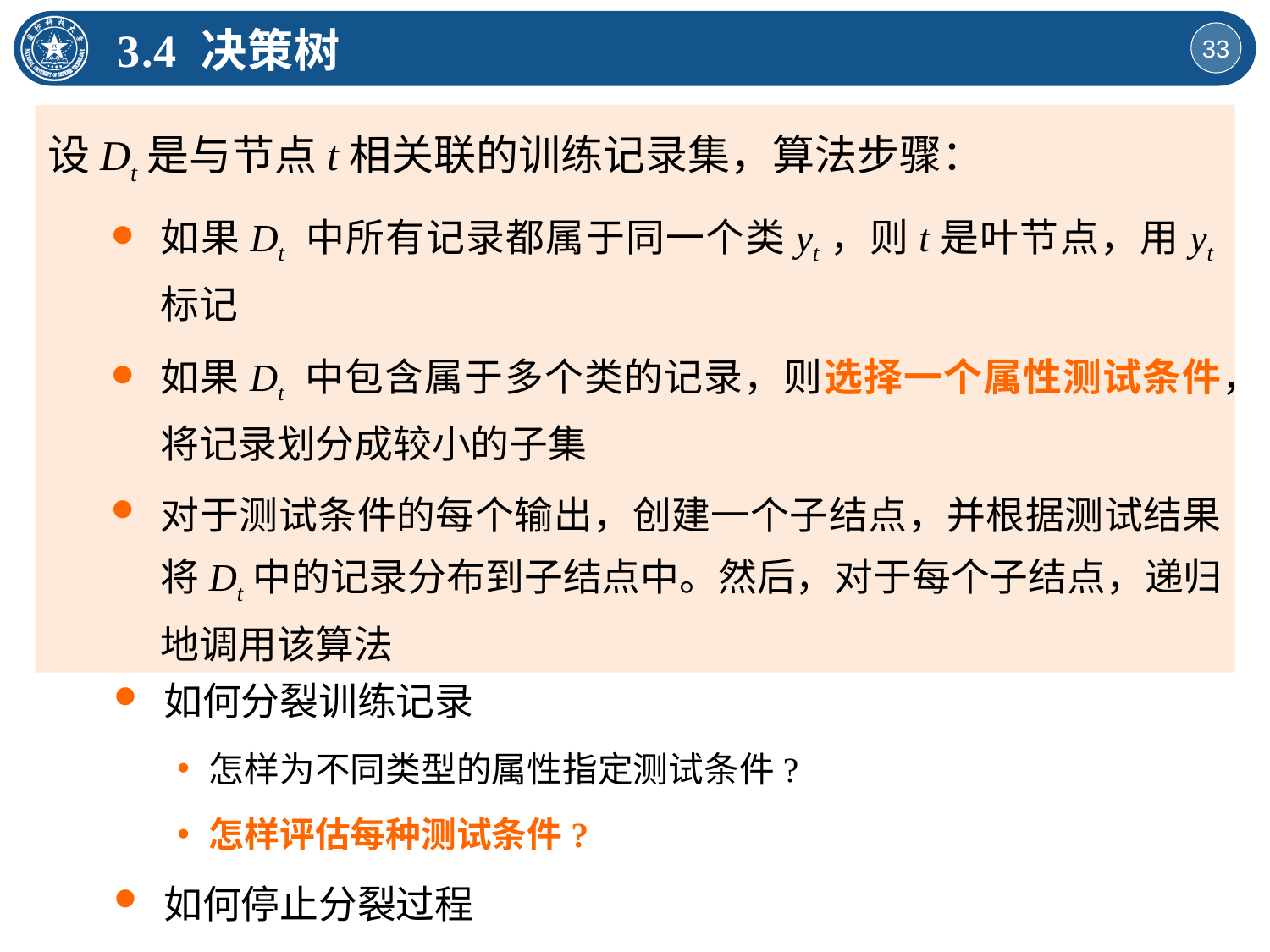

3.4 决策树
设Dt是与节点t相关联的训练记录集，算法步骤：
如果Dt 中所有记录都属于同一个类yt，则t是叶节点，用yt标记
如果Dt 中包含属于多个类的记录，则选择一个属性测试条件，将记录划分成较小的子集
对于测试条件的每个输出，创建一个子结点，并根据测试结果将Dt中的记录分布到子结点中。然后，对于每个子结点，递归地调用该算法
决策树归纳的设计问题
如何分裂训练记录
怎样为不同类型的属性指定测试条件?
怎样评估每种测试条件?
如何停止分裂过程